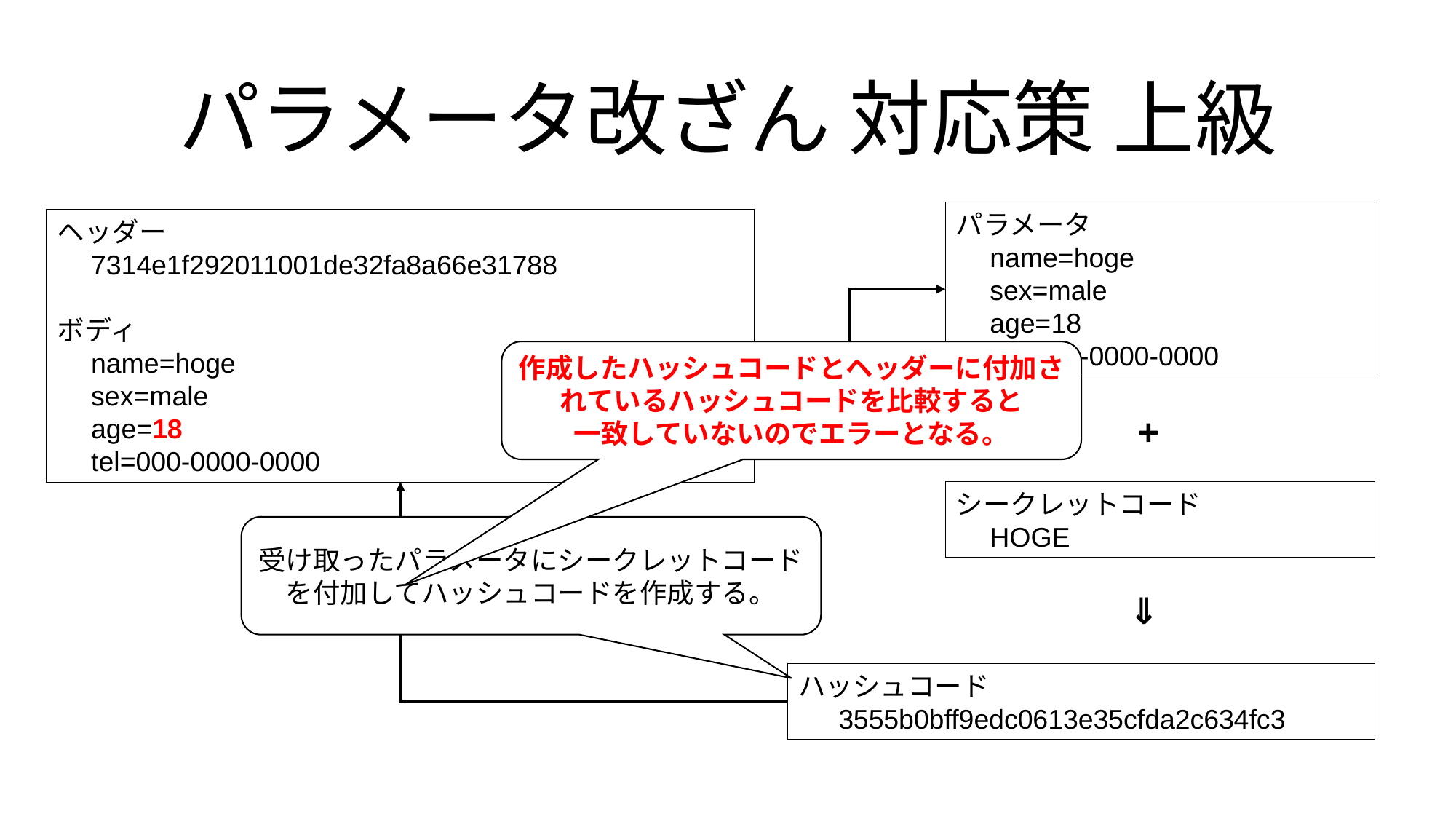

# パラメータ改ざん 対応策 上級
パラメータ
　name=hoge
　sex=male
　age=18
　tel=000-0000-0000
ヘッダー
　7314e1f292011001de32fa8a66e31788

ボディ
　name=hoge
　sex=male
　age=18
　tel=000-0000-0000
作成したハッシュコードとヘッダーに付加されているハッシュコードを比較すると
一致していないのでエラーとなる。
+
シークレットコード
　HOGE
受け取ったパラメータにシークレットコードを付加してハッシュコードを作成する。
⇓
ハッシュコード
　 3555b0bff9edc0613e35cfda2c634fc3